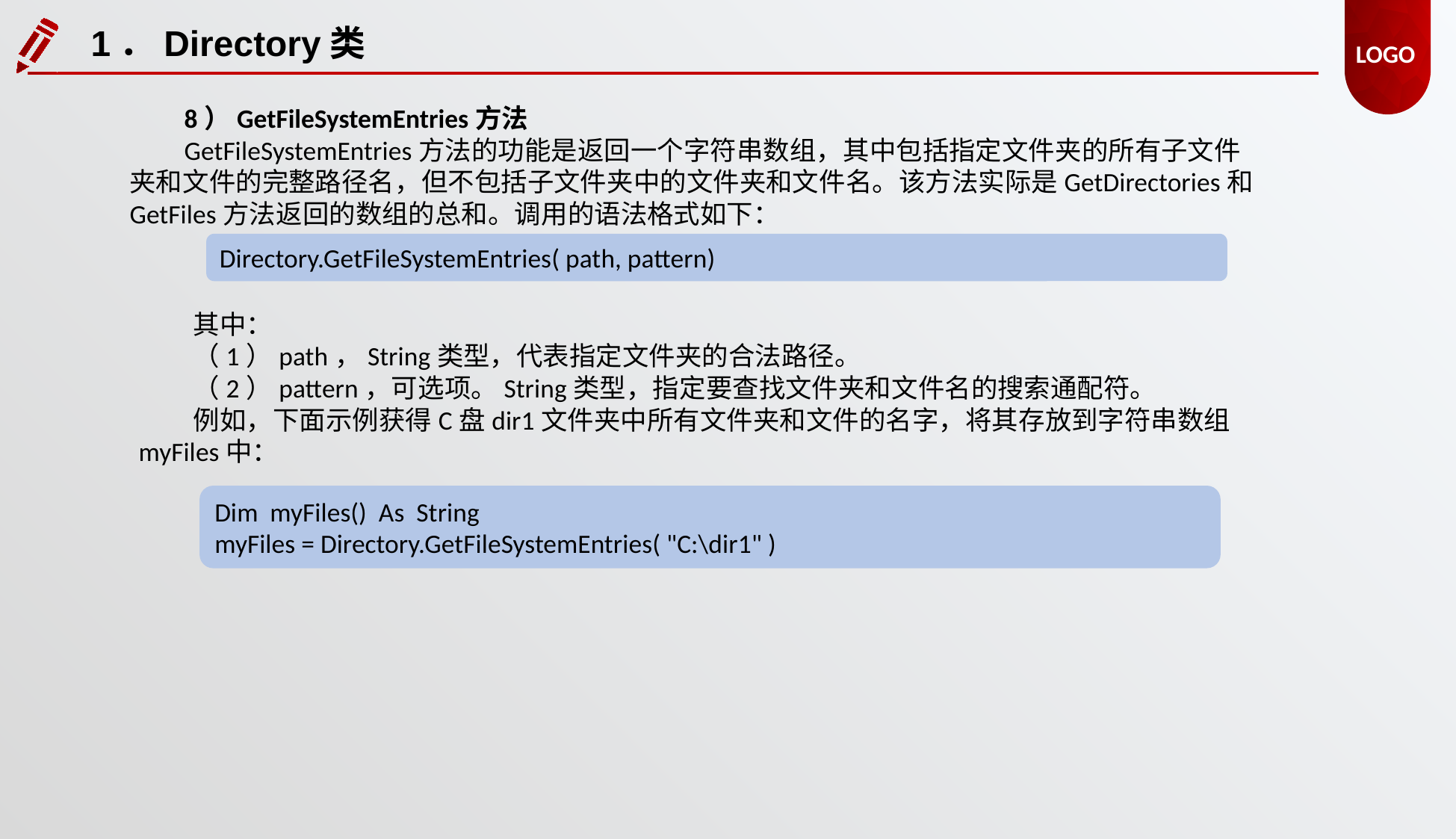

1．Directory类
8）GetFileSystemEntries方法
GetFileSystemEntries方法的功能是返回一个字符串数组，其中包括指定文件夹的所有子文件夹和文件的完整路径名，但不包括子文件夹中的文件夹和文件名。该方法实际是GetDirectories和GetFiles方法返回的数组的总和。调用的语法格式如下：
Directory.GetFileSystemEntries( path, pattern)
其中：
（1）path，String类型，代表指定文件夹的合法路径。
（2）pattern，可选项。String类型，指定要查找文件夹和文件名的搜索通配符。
例如，下面示例获得C盘dir1文件夹中所有文件夹和文件的名字，将其存放到字符串数组myFiles中：
Dim  myFiles()  As  String
myFiles = Directory.GetFileSystemEntries( "C:\dir1" )